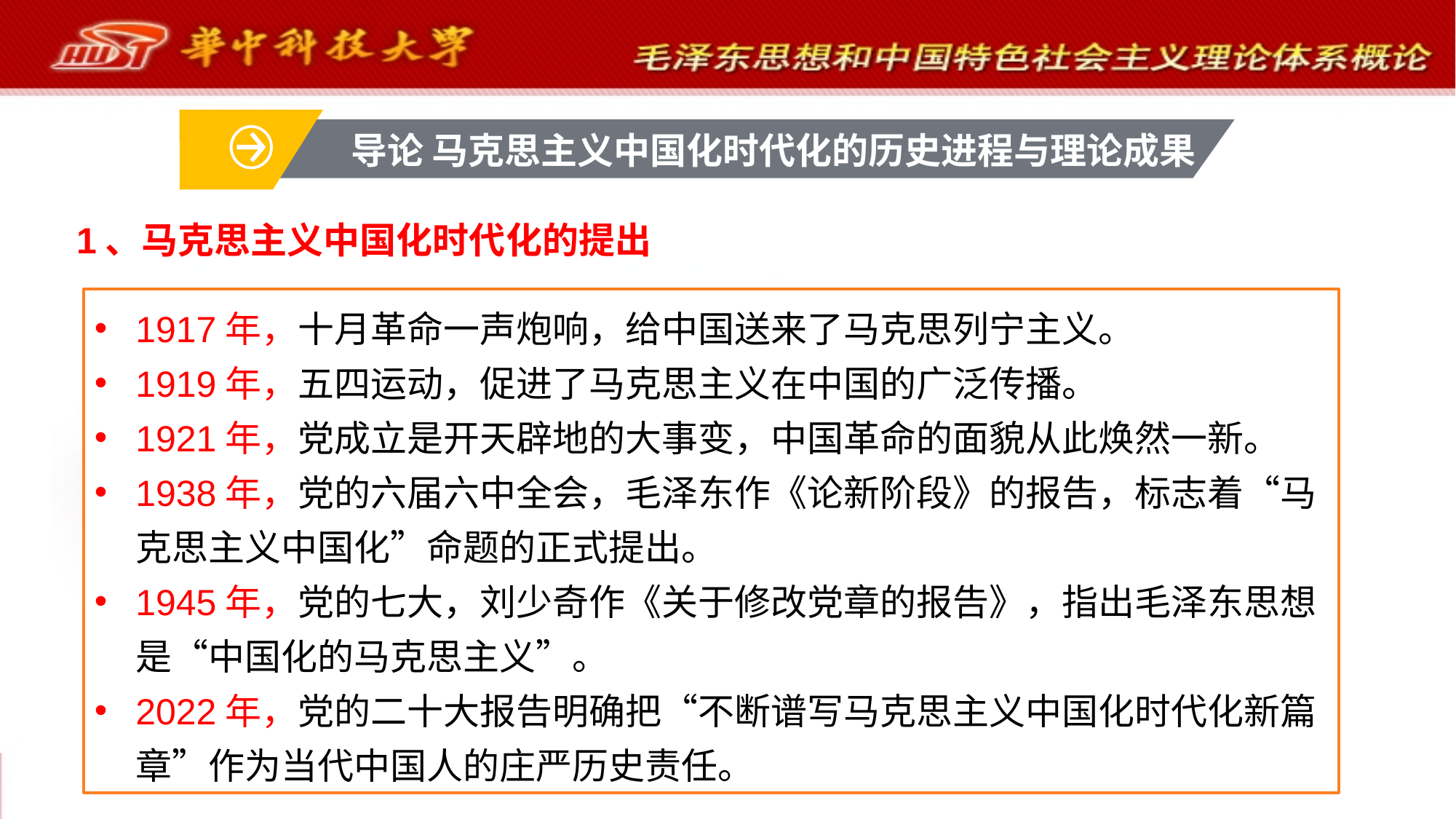

导论 马克思主义中国化时代化的历史进程与理论成果

1、马克思主义中国化时代化的提出
1917年，十月革命一声炮响，给中国送来了马克思列宁主义。
1919年，五四运动，促进了马克思主义在中国的广泛传播。
1921年，党成立是开天辟地的大事变，中国革命的面貌从此焕然一新。
1938年，党的六届六中全会，毛泽东作《论新阶段》的报告，标志着“马克思主义中国化”命题的正式提出。
1945年，党的七大，刘少奇作《关于修改党章的报告》，指出毛泽东思想是“中国化的马克思主义”。
2022年，党的二十大报告明确把“不断谱写马克思主义中国化时代化新篇章”作为当代中国人的庄严历史责任。